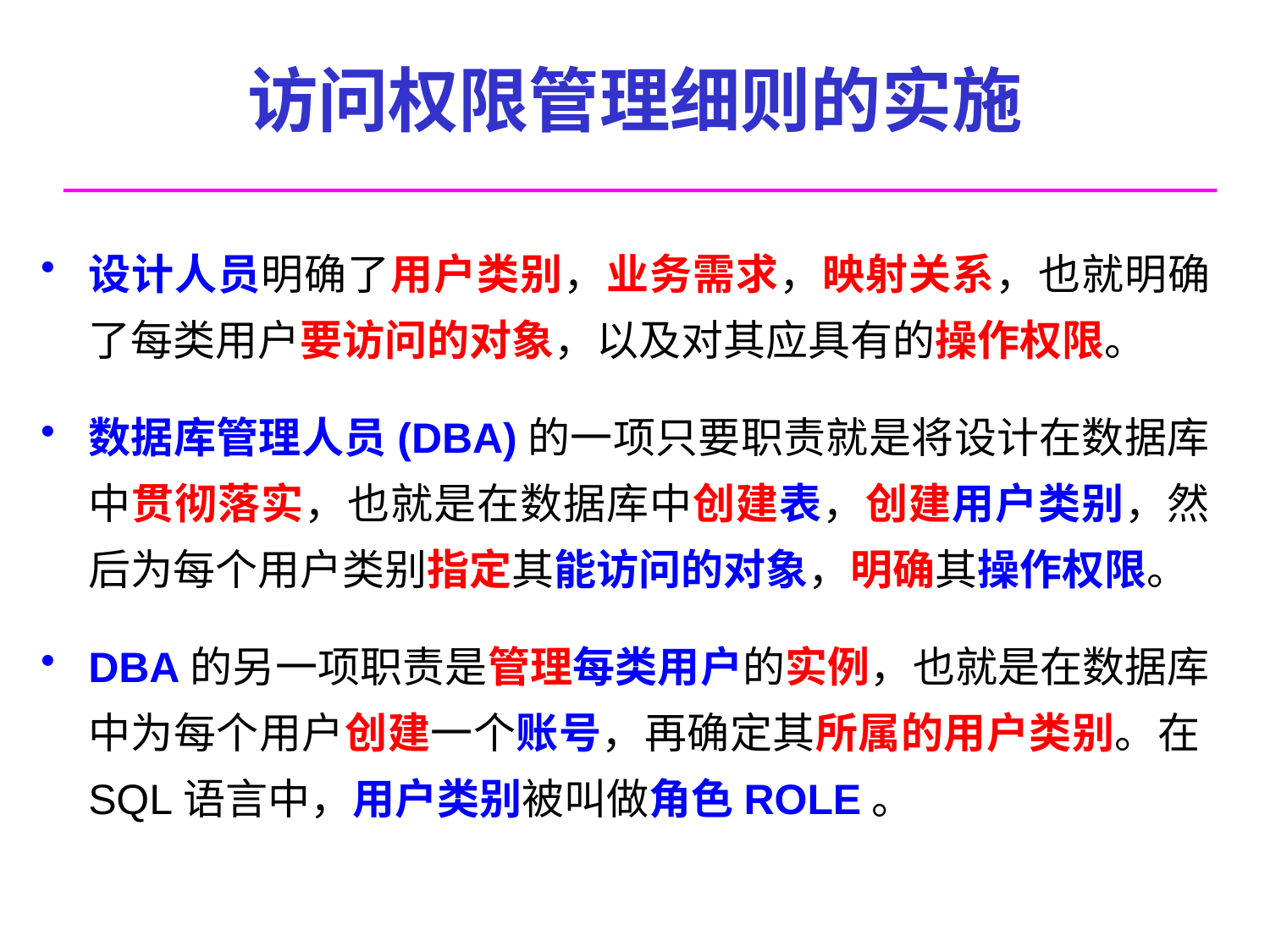

访问权限管理细则的实施
设计人员明确了用户类别，业务需求，映射关系，也就明确了每类用户要访问的对象，以及对其应具有的操作权限。
数据库管理人员(DBA)的一项只要职责就是将设计在数据库中贯彻落实，也就是在数据库中创建表，创建用户类别，然后为每个用户类别指定其能访问的对象，明确其操作权限。
DBA的另一项职责是管理每类用户的实例，也就是在数据库中为每个用户创建一个账号，再确定其所属的用户类别。在SQL语言中，用户类别被叫做角色ROLE。